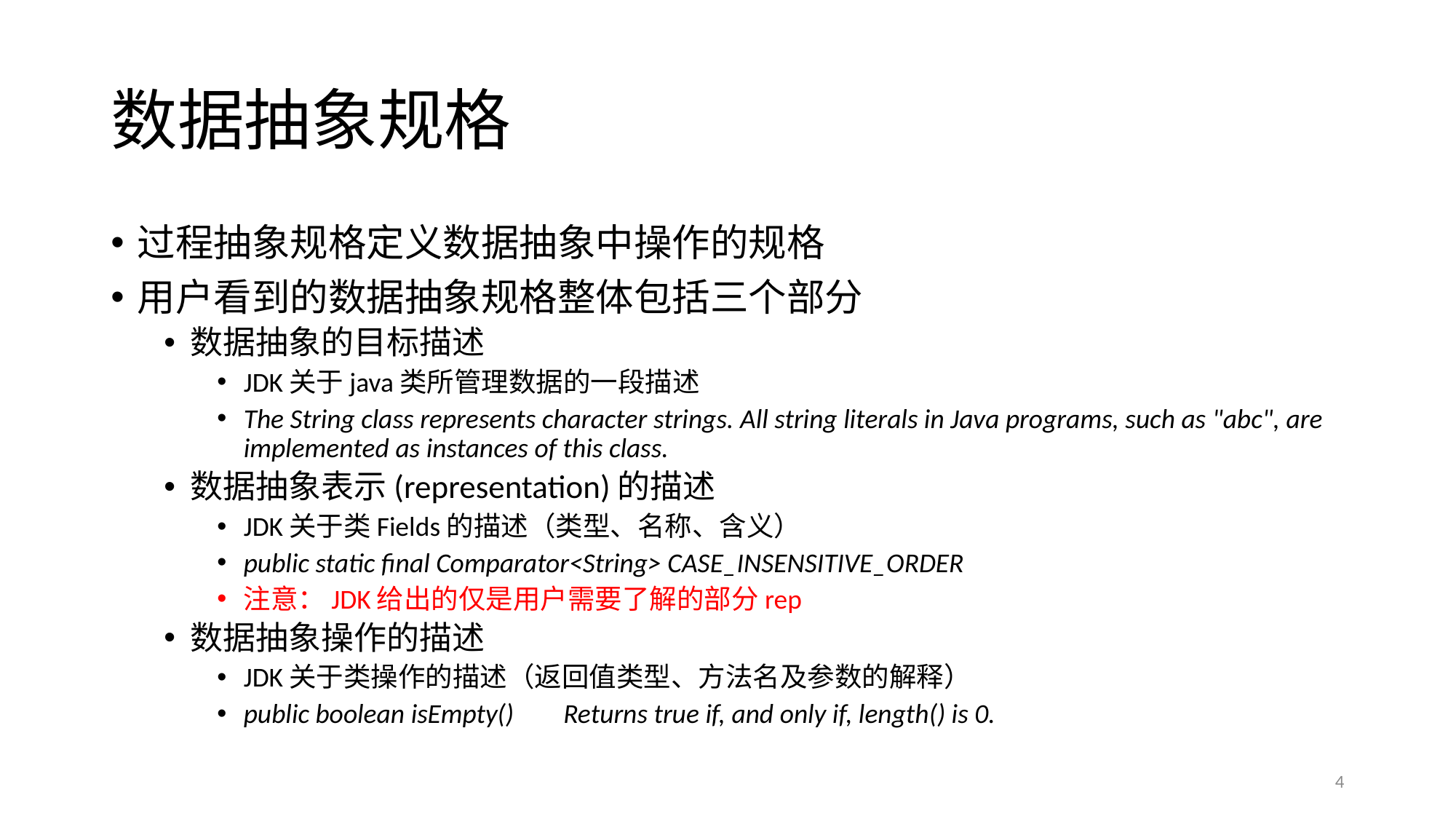

# 数据抽象规格
过程抽象规格定义数据抽象中操作的规格
用户看到的数据抽象规格整体包括三个部分
数据抽象的目标描述
JDK关于java类所管理数据的一段描述
The String class represents character strings. All string literals in Java programs, such as "abc", are implemented as instances of this class.
数据抽象表示(representation)的描述
JDK关于类Fields的描述（类型、名称、含义）
public static final Comparator<String> CASE_INSENSITIVE_ORDER
注意：JDK给出的仅是用户需要了解的部分rep
数据抽象操作的描述
JDK关于类操作的描述（返回值类型、方法名及参数的解释）
public boolean isEmpty()        Returns true if, and only if, length() is 0.
4